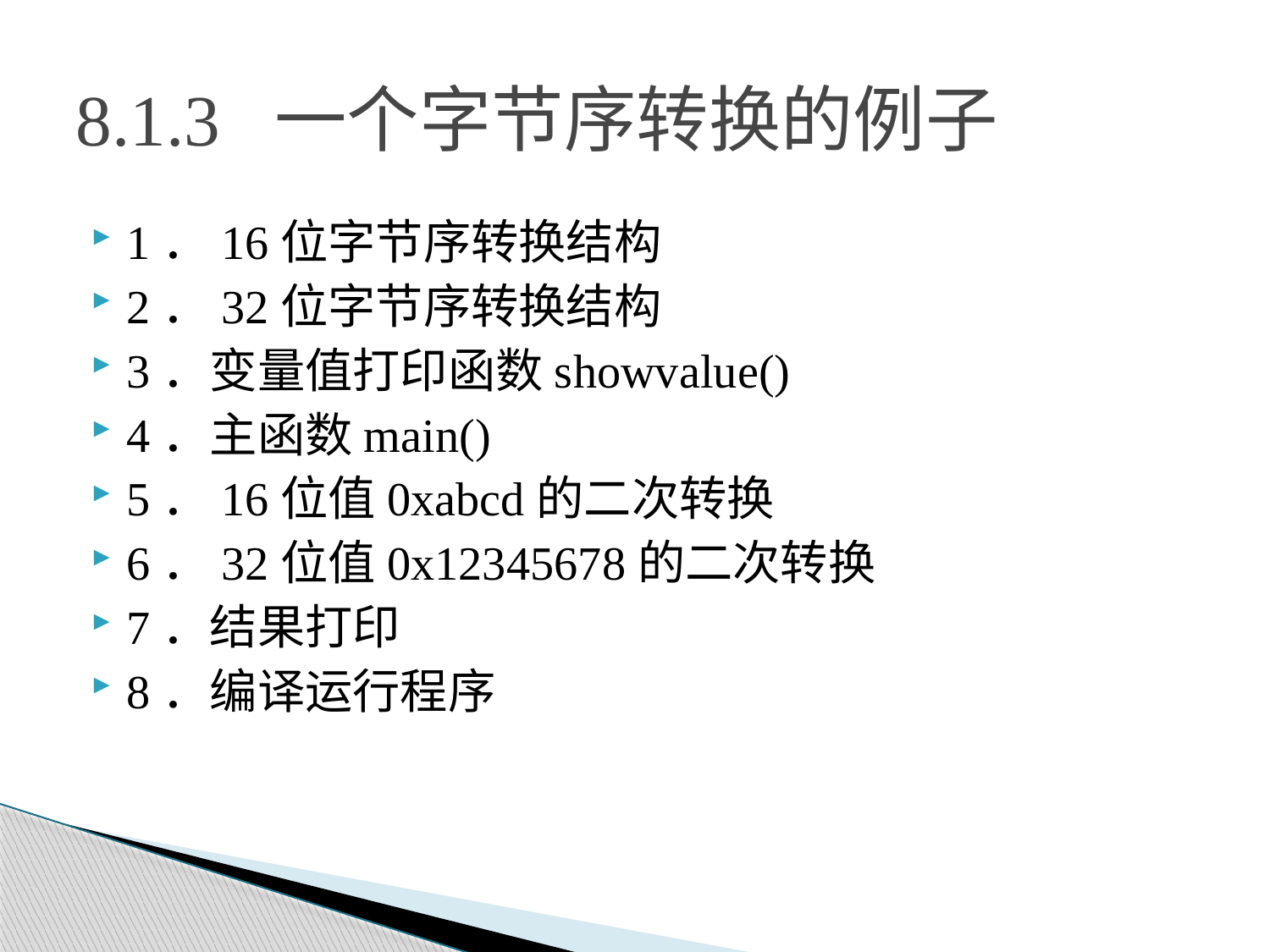

# 8.1.3  一个字节序转换的例子
1．16位字节序转换结构
2．32位字节序转换结构
3．变量值打印函数showvalue()
4．主函数main()
5．16位值0xabcd的二次转换
6．32位值0x12345678的二次转换
7．结果打印
8．编译运行程序